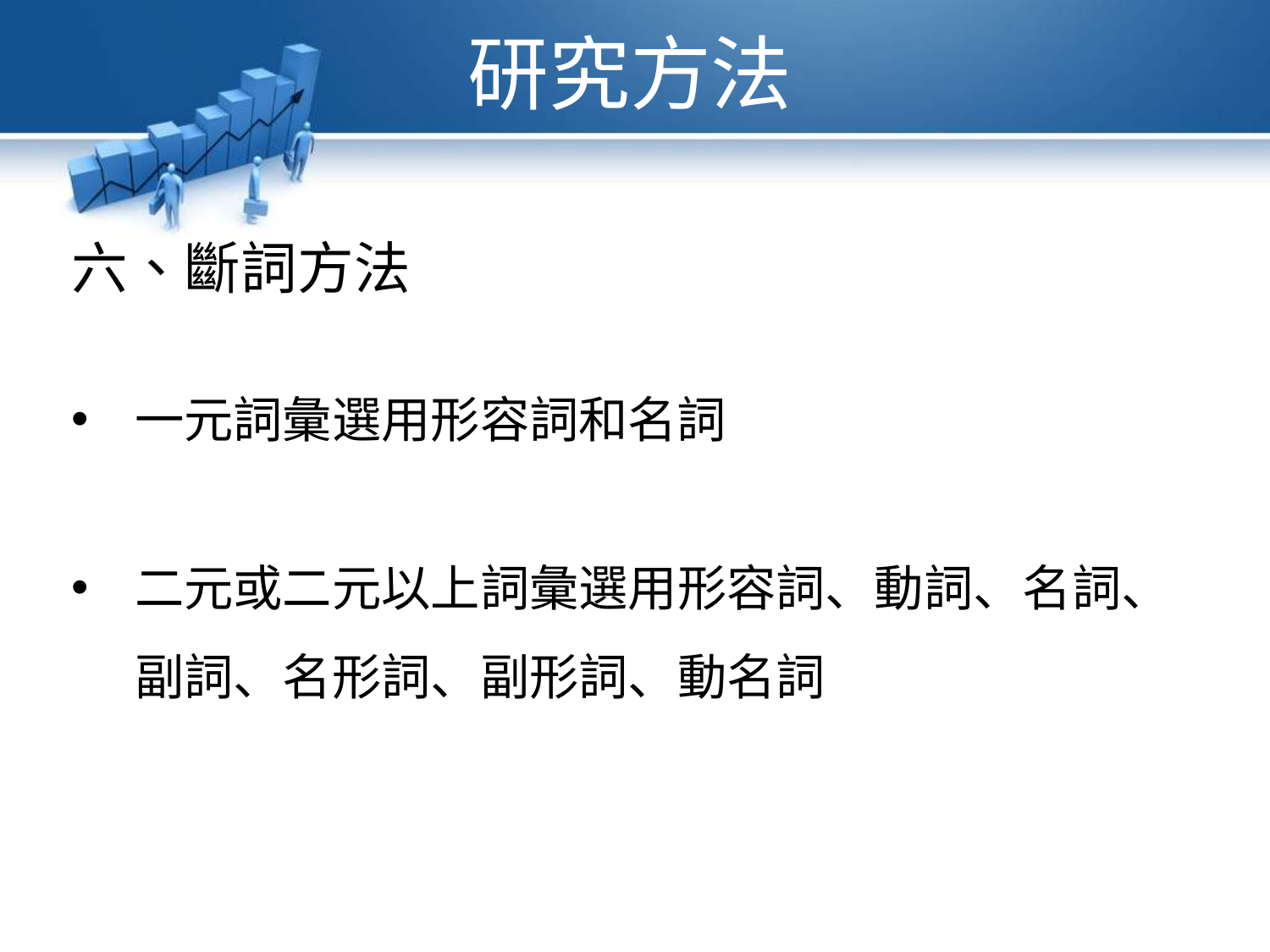

研究方法
六、斷詞方法

一元詞彙選用形容詞和名詞

二元或二元以上詞彙選用形容詞、動詞、名詞、副詞、名形詞、副形詞、動名詞